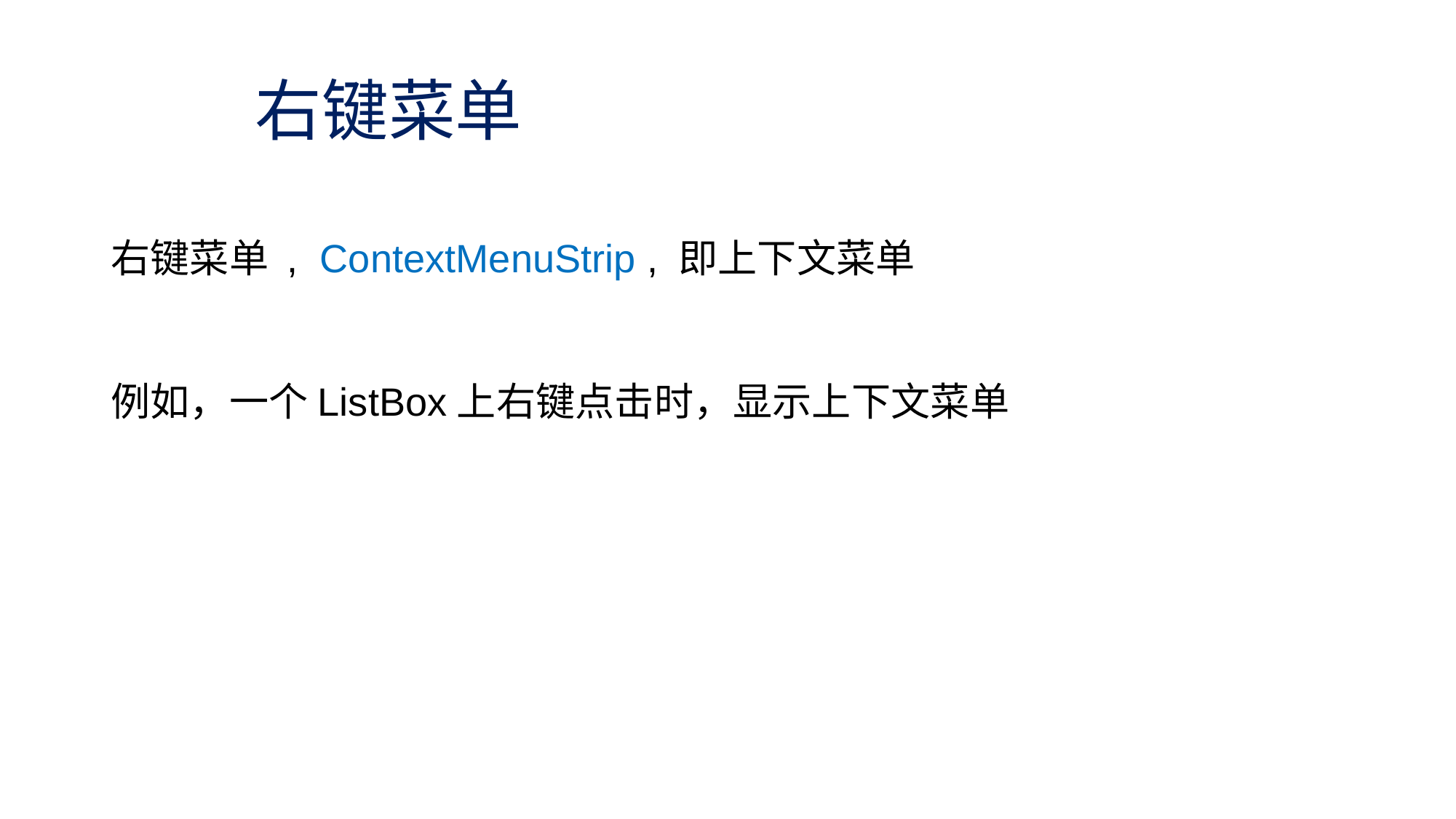

# 右键菜单
右键菜单 ,  ContextMenuStrip , 即上下文菜单

例如，一个ListBox上右键点击时，显示上下文菜单